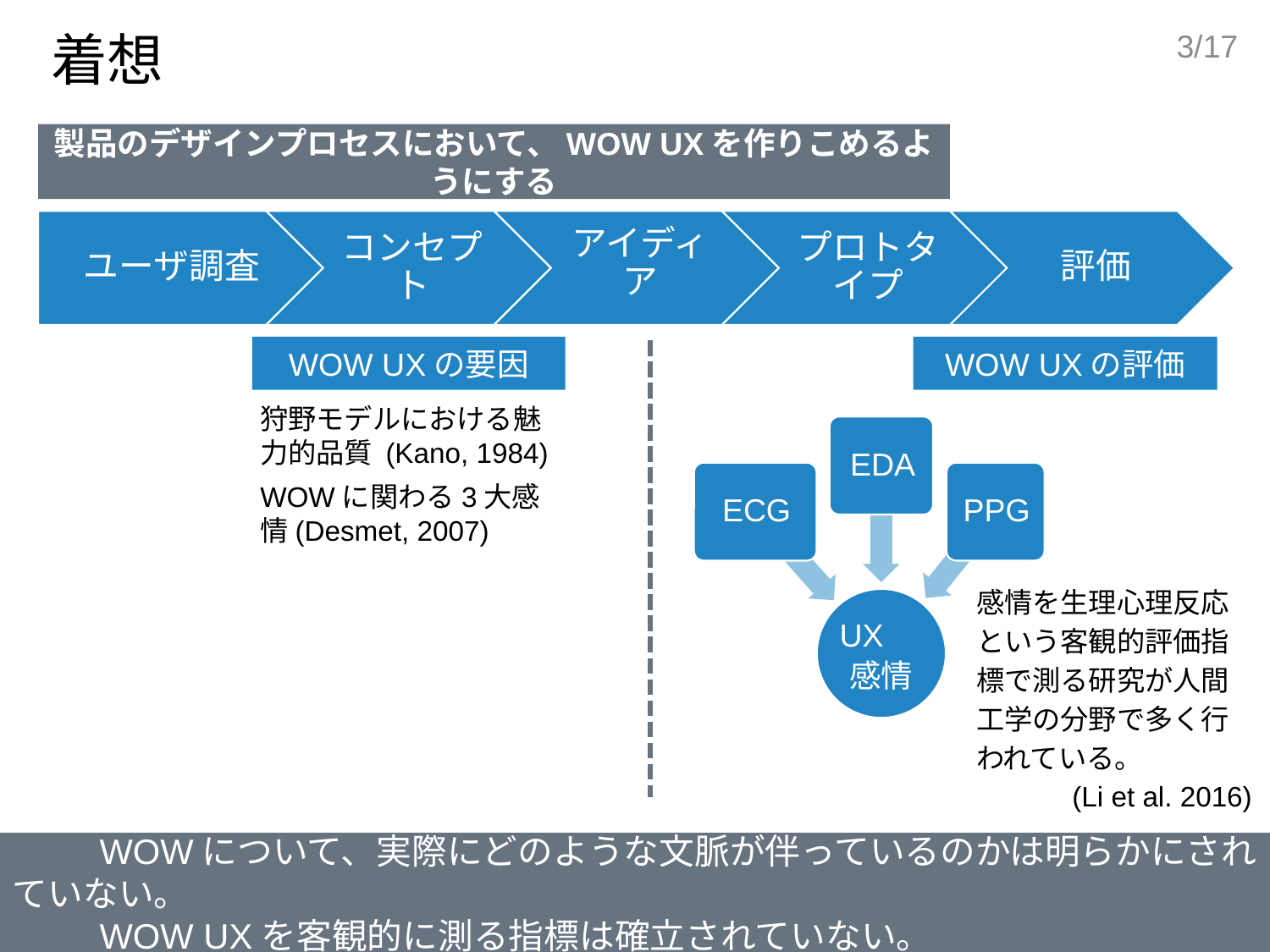

3/17
着想
製品のデザインプロセスにおいて、WOW UXを作りこめるようにする
ユーザ調査
コンセプト
アイディア
プロトタイプ
評価
アイディア

ユーザ調査

プロトタイプ
WOW UXの評価
WOW UXの要因
狩野モデルにおける魅力的品質 (Kano, 1984)
WOWに関わる3大感情(Desmet, 2007)
UX　感情
ECG
EDA
PPG
感情を生理心理反応という客観的評価指標で測る研究が人間工学の分野で多く行われている。
(Li et al. 2016)
　　 WOWについて、実際にどのような文脈が伴っているのかは明らかにされていない。
　　 WOW UXを客観的に測る指標は確立されていない。